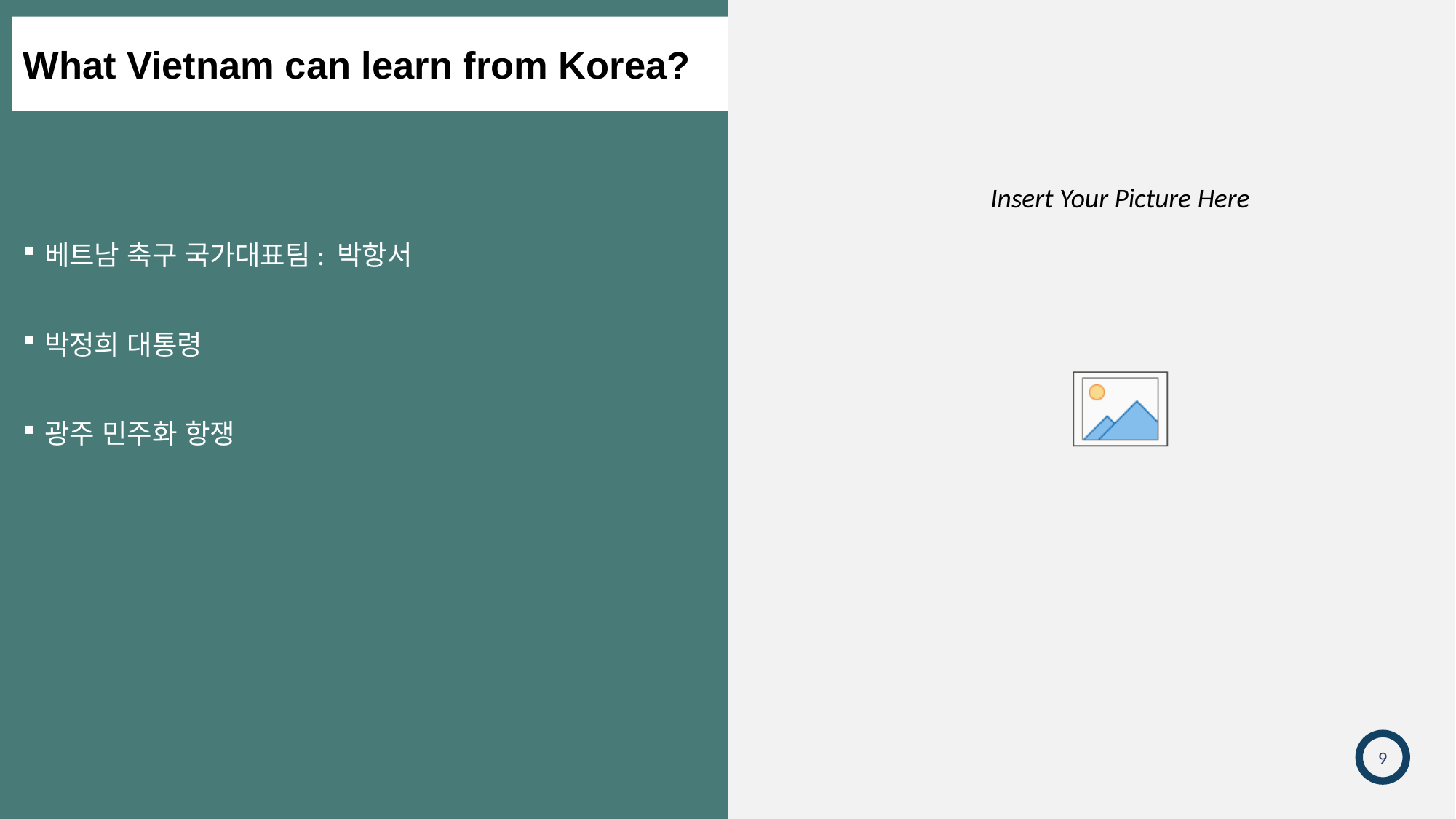

# What Vietnam can learn from Korea?
베트남 축구 국가대표팀: 박항서

박정희 대통령

광주 민주화 항쟁

9